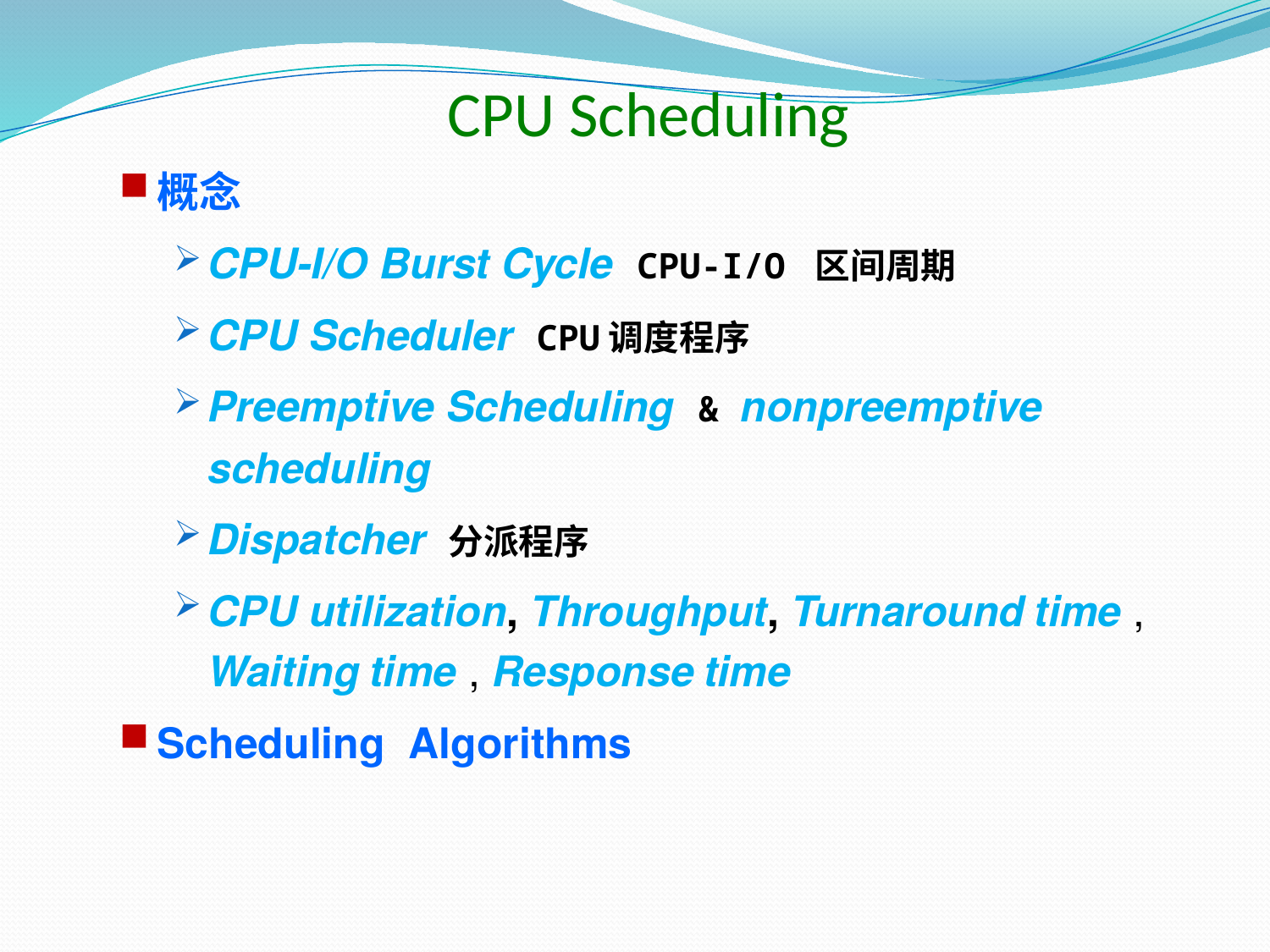

# CPU Scheduling
概念
CPU-I/O Burst Cycle  CPU-I/O 区间周期
CPU Scheduler  CPU调度程序
Preemptive Scheduling  & nonpreemptive scheduling
Dispatcher 分派程序
CPU utilization, Throughput, Turnaround time , Waiting time , Response time
Scheduling  Algorithms